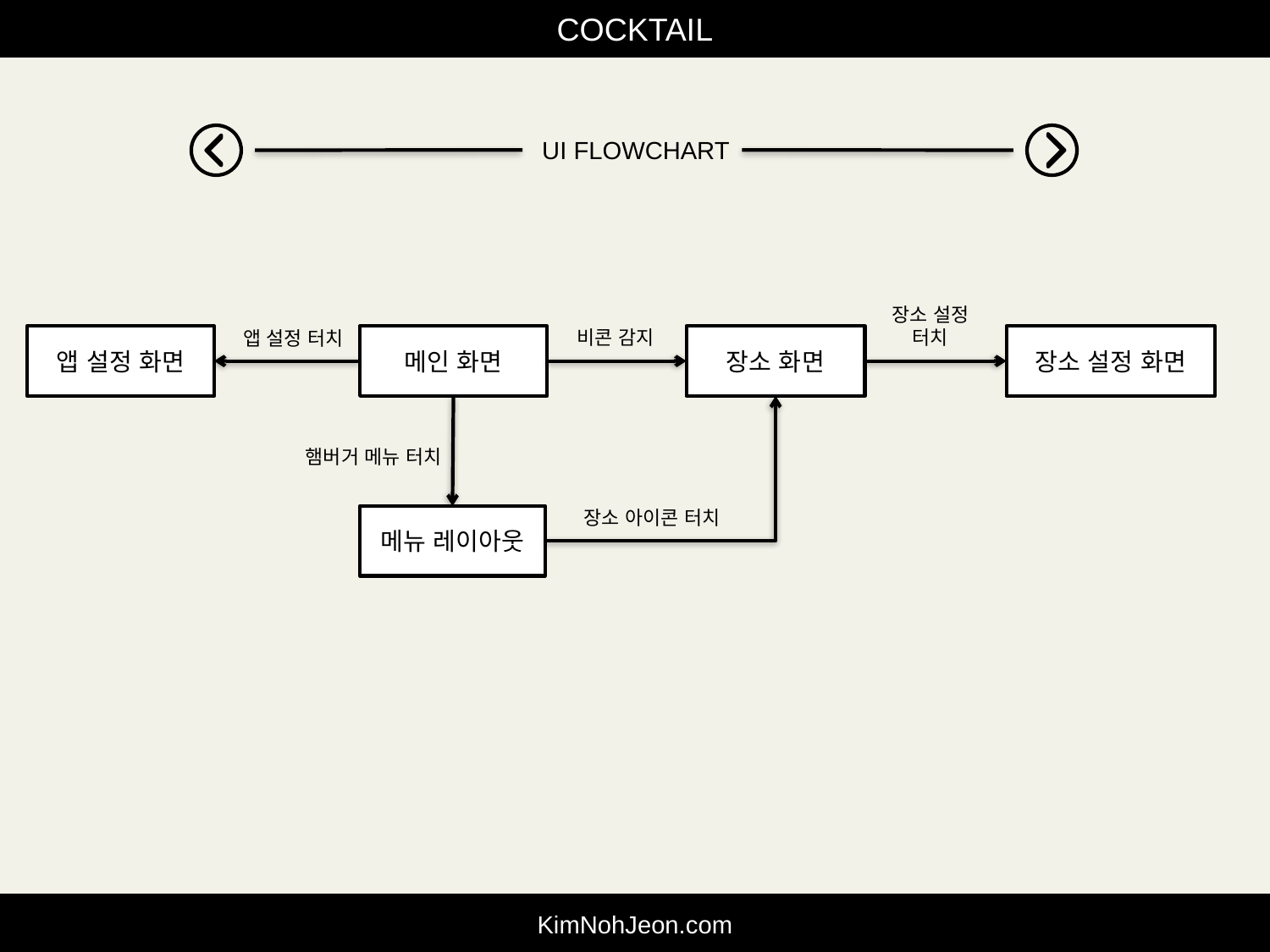

COCKTAIL

 UI FLOWCHART
장소 설정
터치
비콘 감지
앱 설정 터치
앱 설정 화면
메인 화면
장소 화면
장소 설정 화면
햄버거 메뉴 터치
장소 아이콘 터치
메뉴 레이아웃
KimNohJeon.com